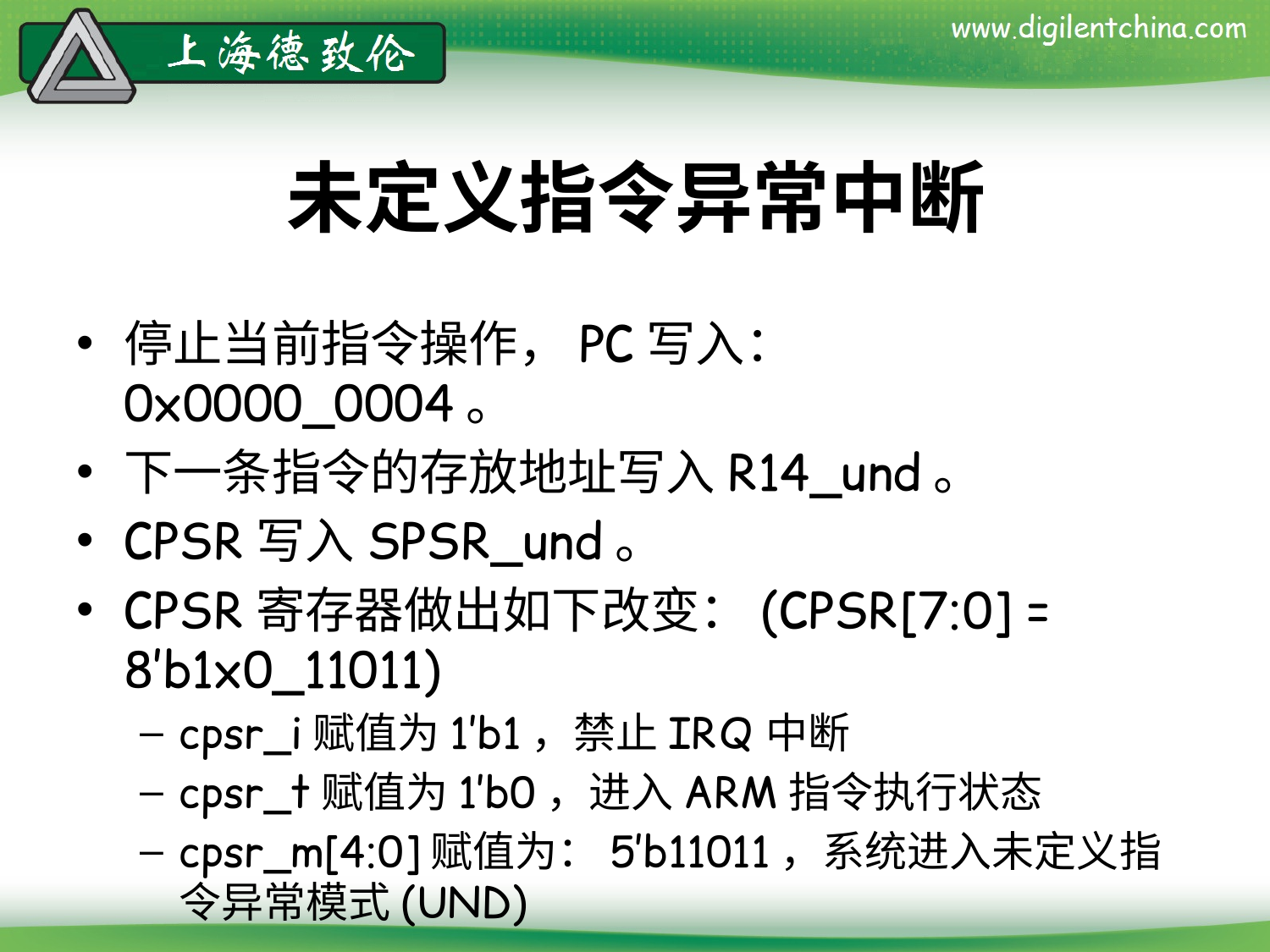

# 未定义指令异常中断
停止当前指令操作，PC写入：0x0000_0004。
下一条指令的存放地址写入R14_und。
CPSR写入SPSR_und。
CPSR寄存器做出如下改变：(CPSR[7:0] = 8’b1x0_11011)
cpsr_i赋值为1’b1，禁止IRQ中断
cpsr_t赋值为1’b0，进入ARM指令执行状态
cpsr_m[4:0]赋值为：5’b11011，系统进入未定义指令异常模式(UND)